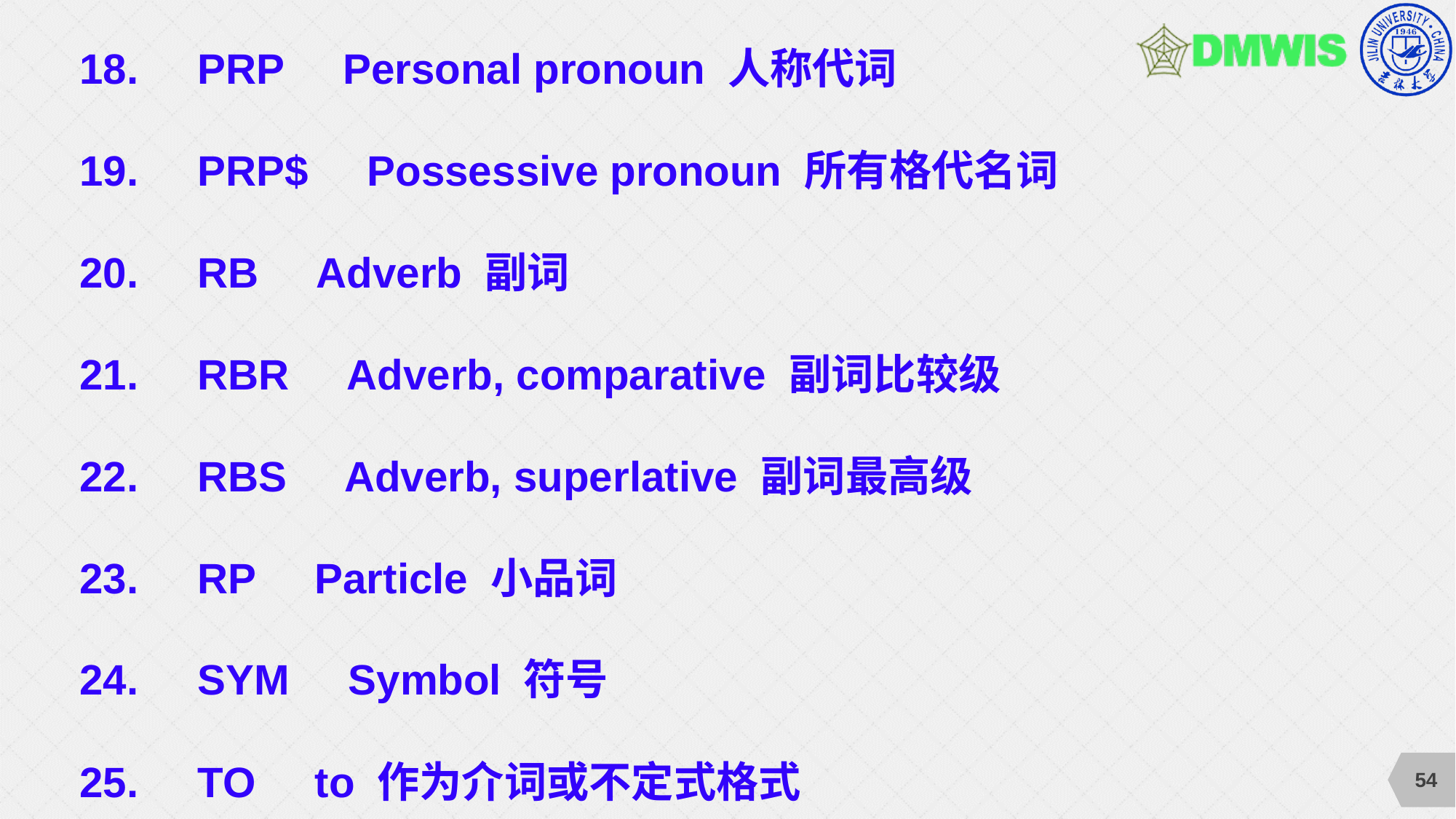

18.     PRP     Personal pronoun 人称代词

19.     PRP$     Possessive pronoun 所有格代名词

20.     RB     Adverb 副词

21.     RBR     Adverb, comparative 副词比较级

22.     RBS     Adverb, superlative 副词最高级

23.     RP     Particle 小品词

24.     SYM     Symbol 符号

25.     TO     to 作为介词或不定式格式
54